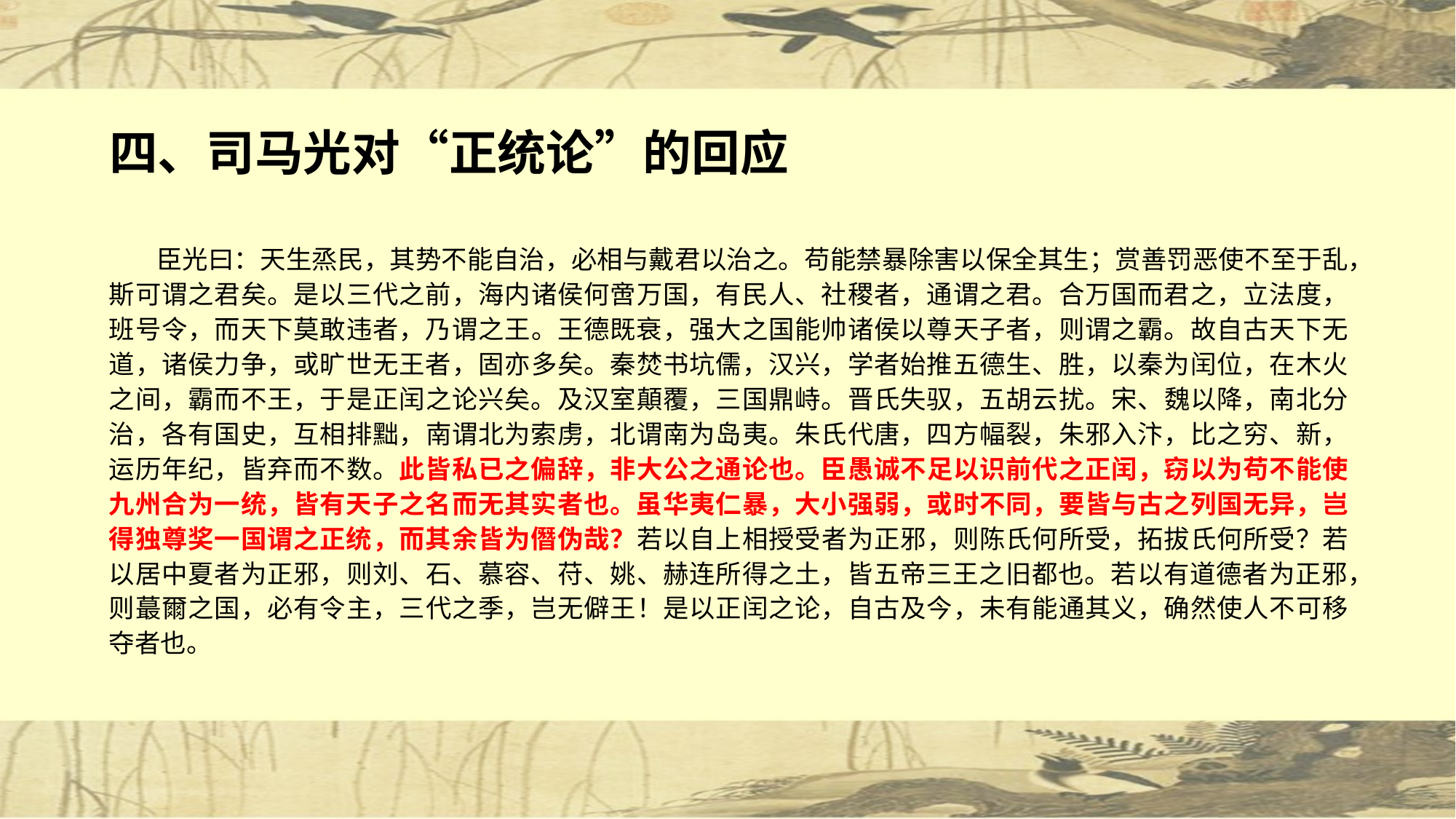

四、司马光对“正统论”的回应
       臣光曰：天生烝民，其势不能自治，必相与戴君以治之。苟能禁暴除害以保全其生；赏善罚恶使不至于乱，斯可谓之君矣。是以三代之前，海内诸侯何啻万国，有民人、社稷者，通谓之君。合万国而君之，立法度，班号令，而天下莫敢违者，乃谓之王。王德既衰，强大之国能帅诸侯以尊天子者，则谓之霸。故自古天下无道，诸侯力争，或旷世无王者，固亦多矣。秦焚书坑儒，汉兴，学者始推五德生、胜，以秦为闰位，在木火之间，霸而不王，于是正闰之论兴矣。及汉室顛覆，三国鼎峙。晋氏失驭，五胡云扰。宋、魏以降，南北分治，各有国史，互相排黜，南谓北为索虏，北谓南为岛夷。朱氏代唐，四方幅裂，朱邪入汴，比之穷、新，运历年纪，皆弃而不数。此皆私已之偏辞，非大公之通论也。臣愚诚不足以识前代之正闰，窃以为苟不能使九州合为一统，皆有天子之名而无其实者也。虽华夷仁暴，大小强弱，或时不同，要皆与古之列国无异，岂得独尊奖一国谓之正统，而其余皆为僭伪哉？若以自上相授受者为正邪，则陈氏何所受，拓拔氏何所受？若以居中夏者为正邪，则刘、石、慕容、苻、姚、赫连所得之土，皆五帝三王之旧都也。若以有道德者为正邪，则蕞爾之国，必有令主，三代之季，岂无僻王！是以正闰之论，自古及今，未有能通其义，确然使人不可移夺者也。